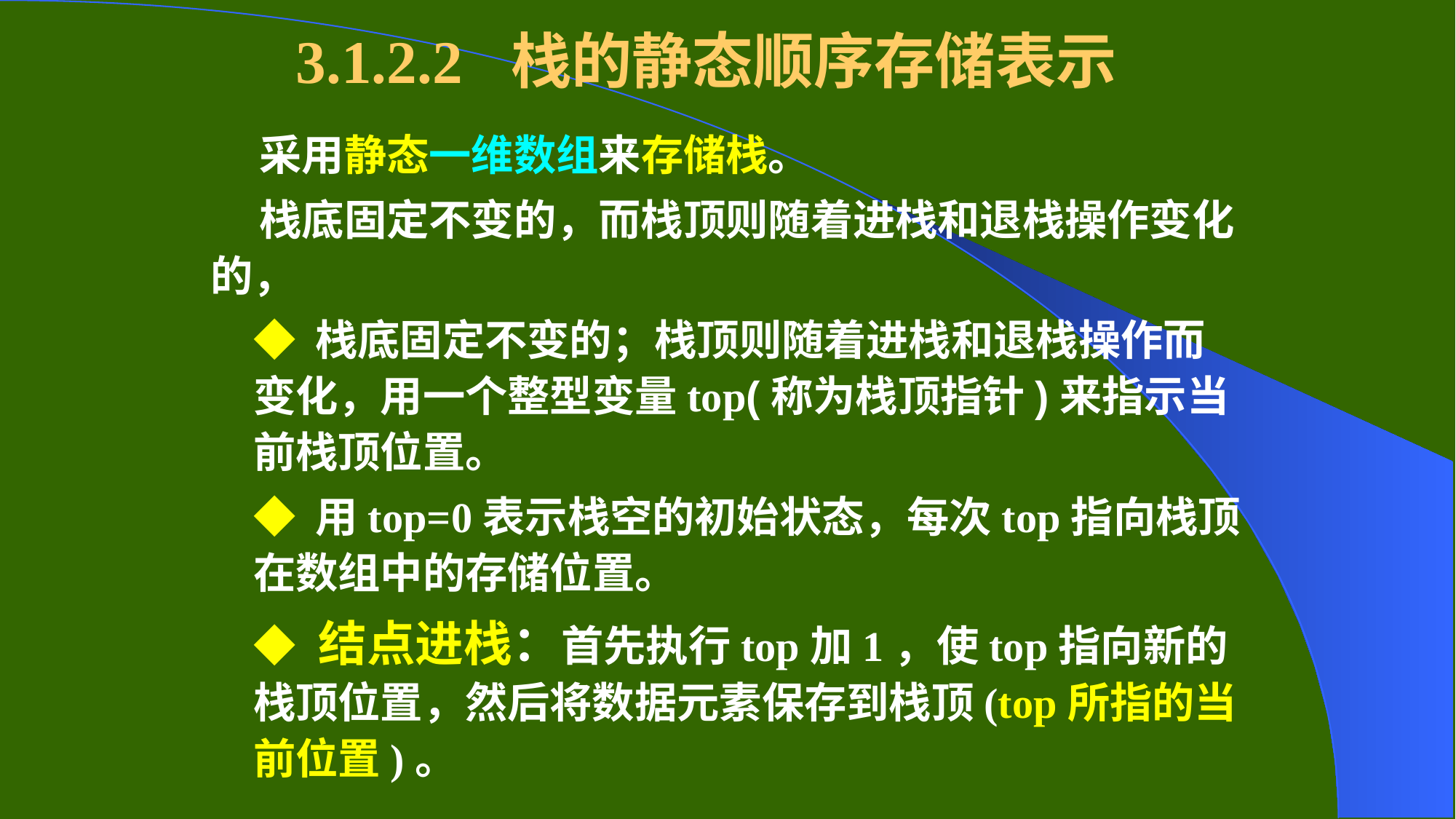

# 3.1.2.2  栈的静态顺序存储表示
    采用静态一维数组来存储栈。
    栈底固定不变的，而栈顶则随着进栈和退栈操作变化的，
◆ 栈底固定不变的；栈顶则随着进栈和退栈操作而变化，用一个整型变量top(称为栈顶指针)来指示当前栈顶位置。
◆ 用top=0表示栈空的初始状态，每次top指向栈顶在数组中的存储位置。
◆ 结点进栈：首先执行top加1，使top指向新的栈顶位置，然后将数据元素保存到栈顶(top所指的当前位置)。